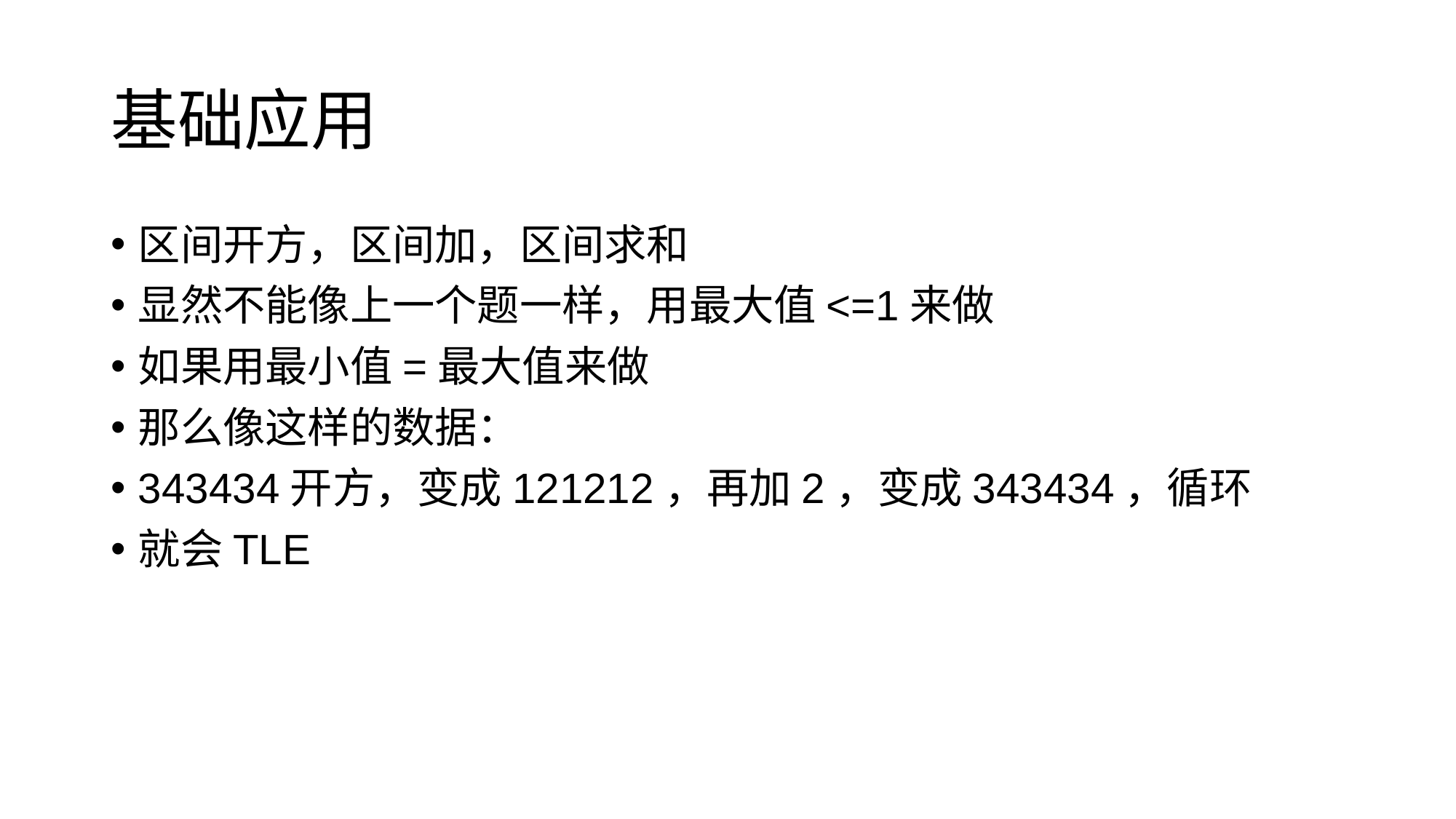

# 基础应用
区间开方，区间加，区间求和
显然不能像上一个题一样，用最大值<=1来做
如果用最小值=最大值来做
那么像这样的数据：
343434开方，变成121212，再加2，变成343434，循环
就会TLE